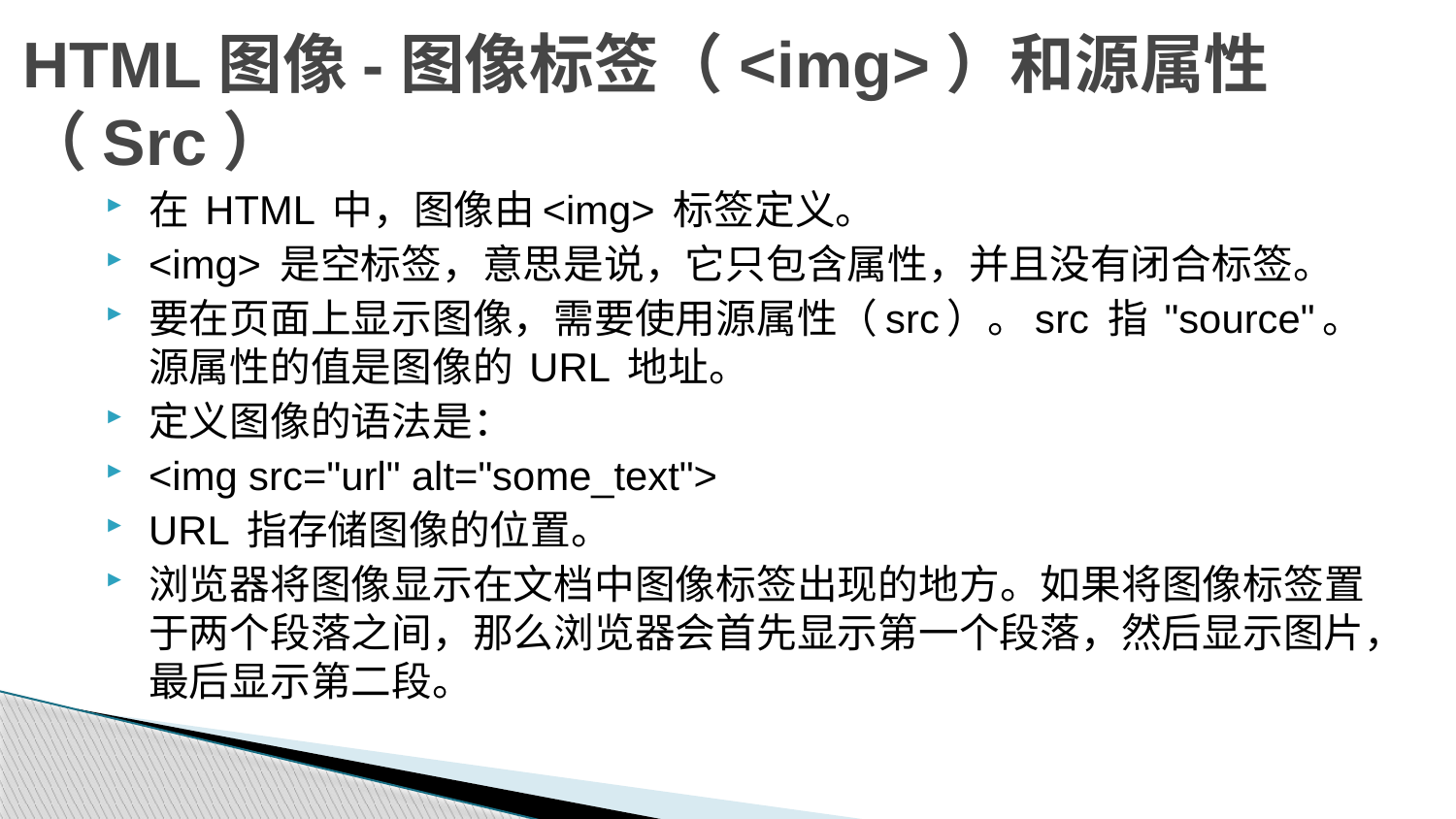

# HTML图像-图像标签（<img>）和源属性（Src）
在 HTML 中，图像由<img> 标签定义。
<img> 是空标签，意思是说，它只包含属性，并且没有闭合标签。
要在页面上显示图像，需要使用源属性（src）。src 指 "source"。源属性的值是图像的 URL 地址。
定义图像的语法是：
<img src="url" alt="some_text">
URL 指存储图像的位置。
浏览器将图像显示在文档中图像标签出现的地方。如果将图像标签置于两个段落之间，那么浏览器会首先显示第一个段落，然后显示图片，最后显示第二段。